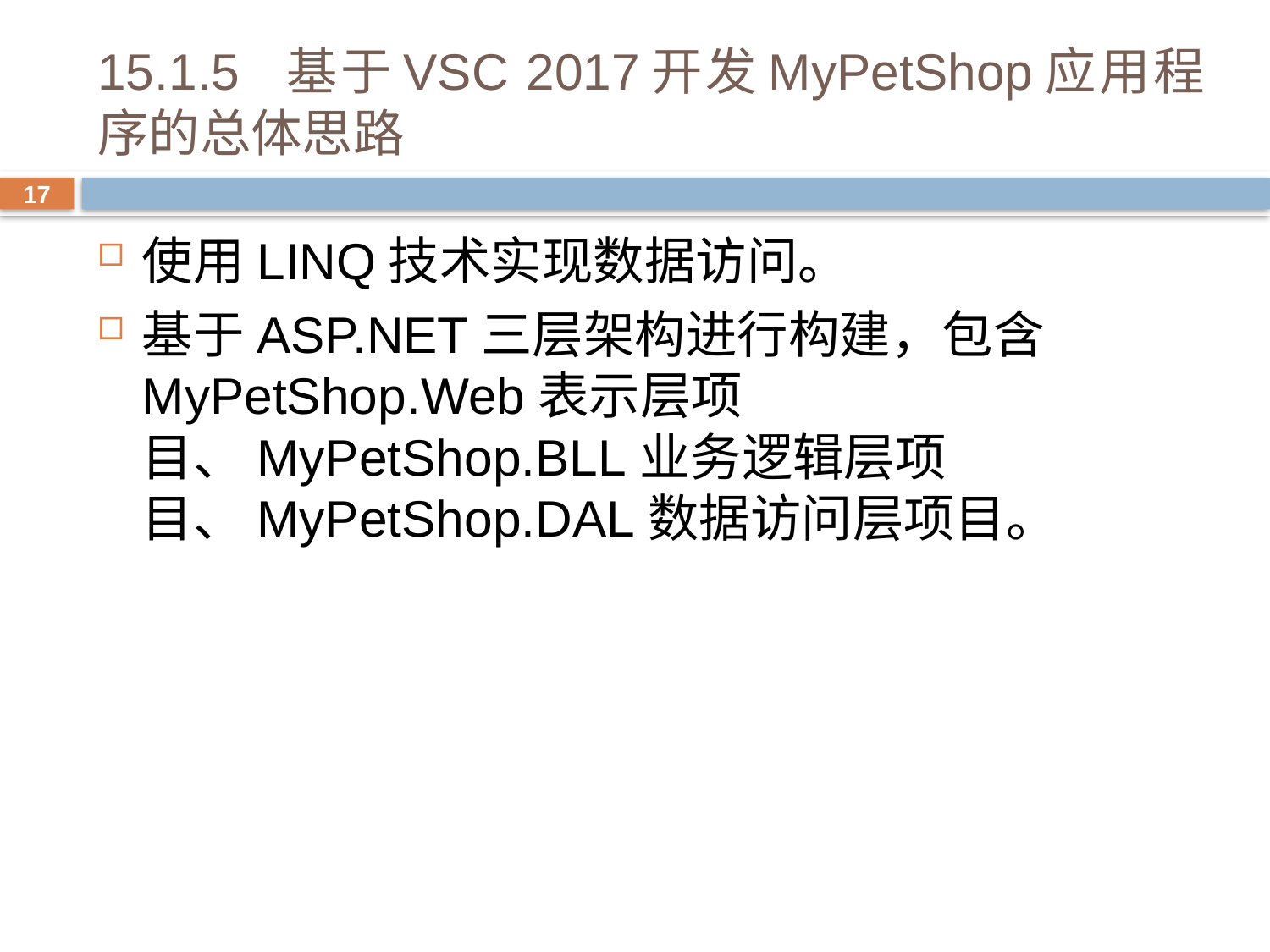

# 15.1.5  基于VSC 2017开发MyPetShop应用程序的总体思路
17
使用LINQ技术实现数据访问。
基于ASP.NET三层架构进行构建，包含MyPetShop.Web表示层项目、MyPetShop.BLL业务逻辑层项目、MyPetShop.DAL数据访问层项目。